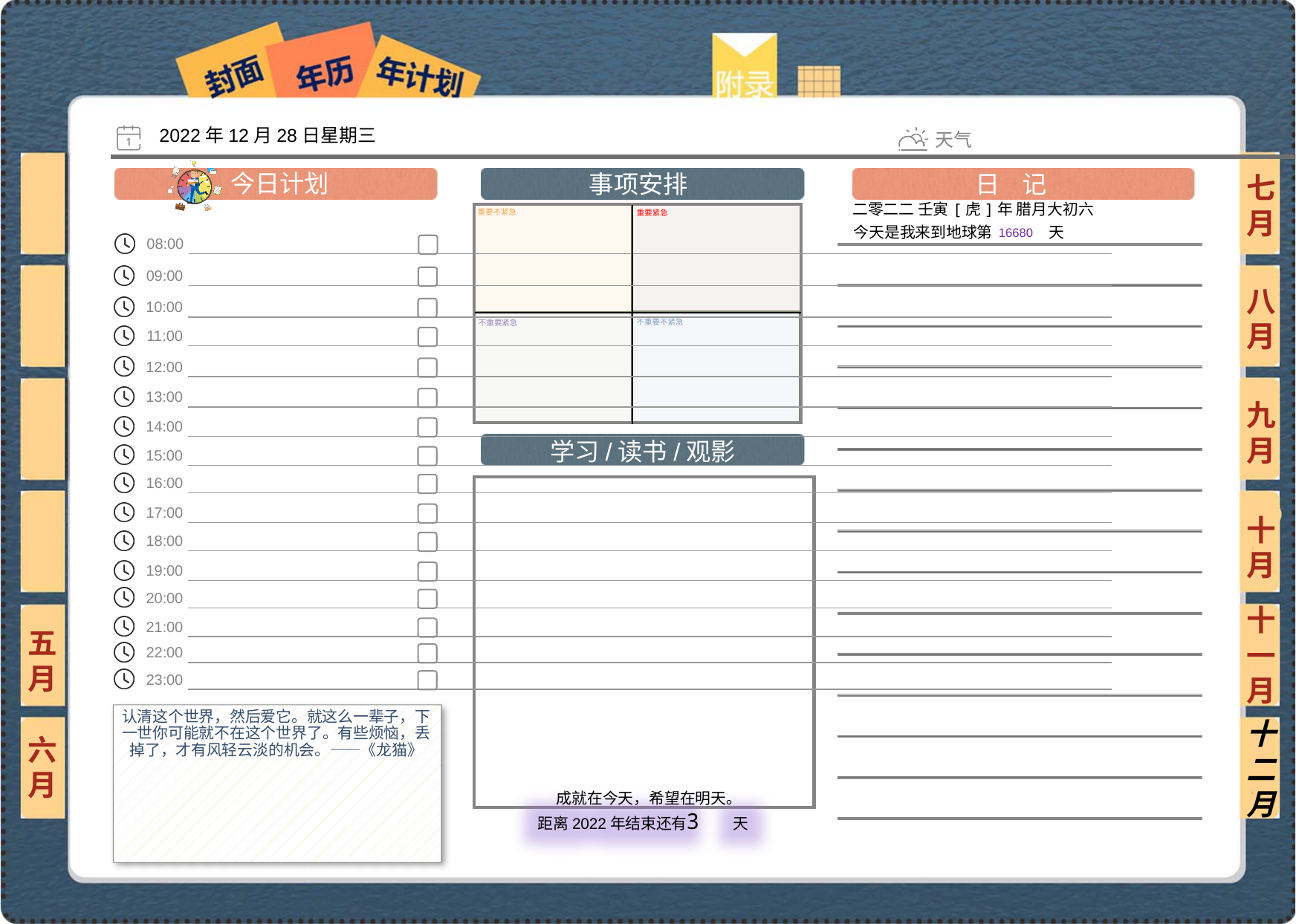

2022年12月28日星期三
七月
二零二二 壬寅[虎]年 腊月大初六
16680
八月
九月
十月
十一月
五月
认清这个世界，然后爱它。就这么一辈子，下一世你可能就不在这个世界了。有些烦恼，丢掉了，才有风轻云淡的机会。——《龙猫》

六月
十二月
3
 成就在今天，希望在明天。